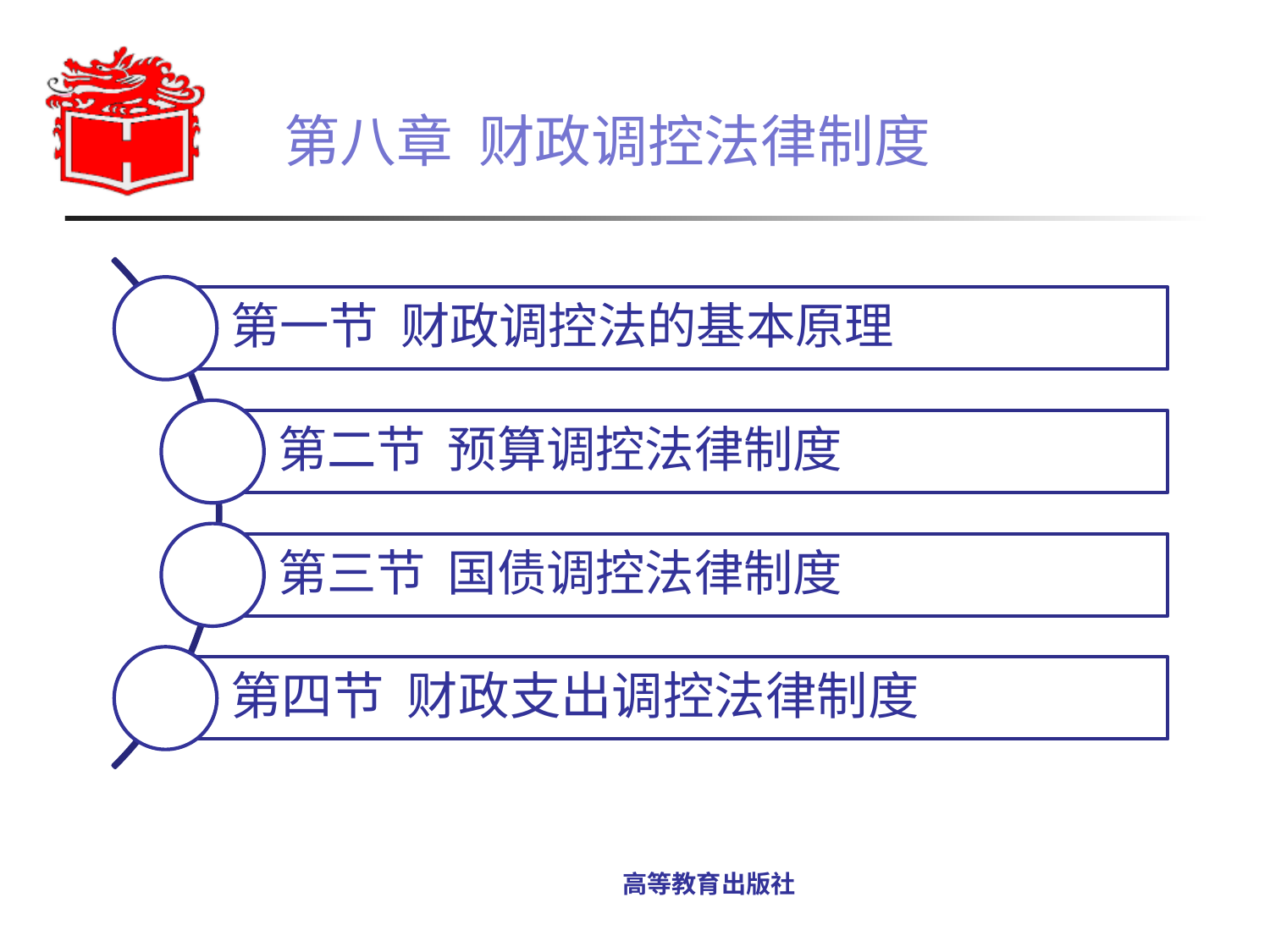

# 第八章  财政调控法律制度
第一节  财政调控法的基本原理
第二节  预算调控法律制度
第三节  国债调控法律制度
第四节  财政支出调控法律制度

高等教育出版社